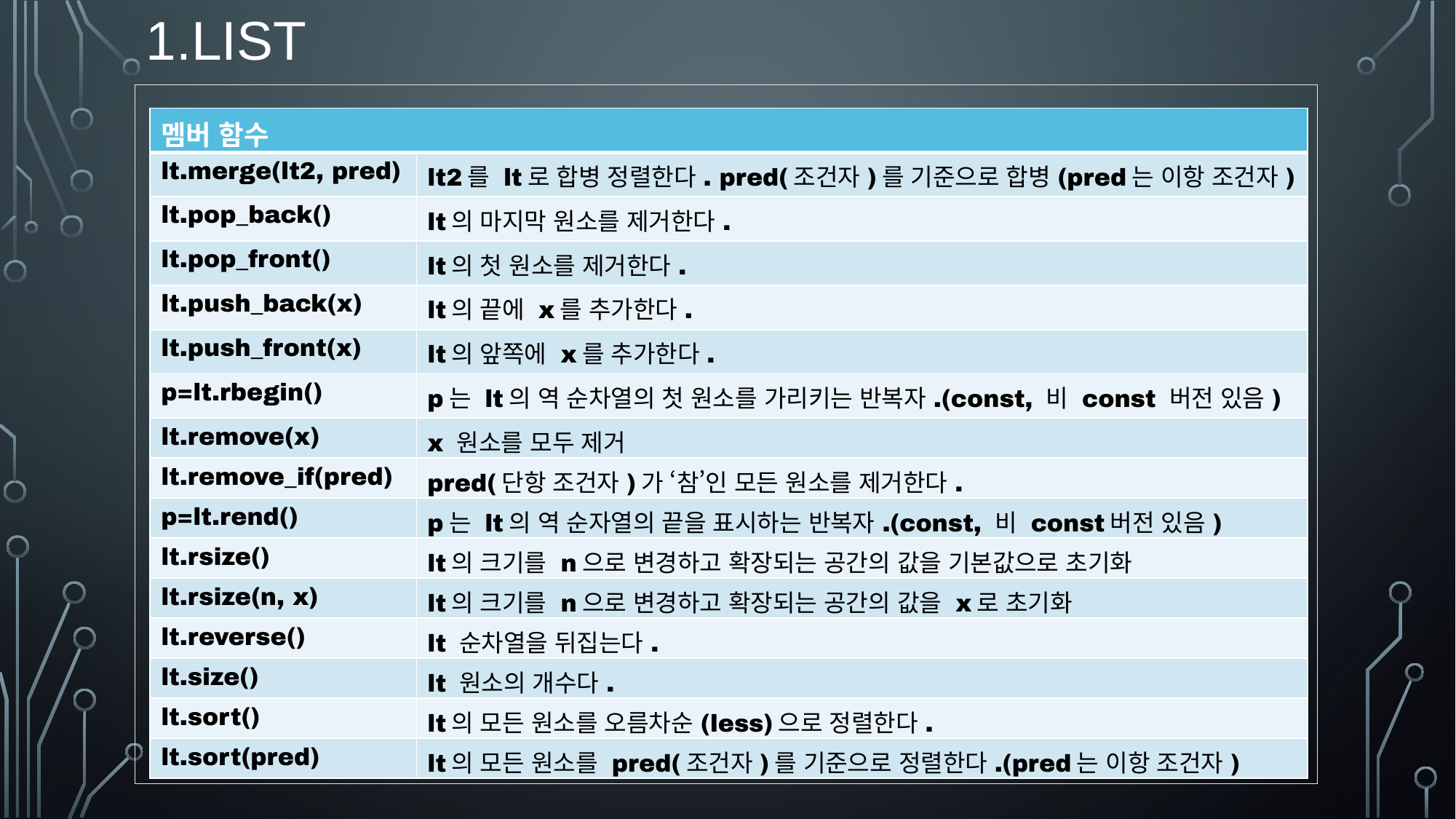

# 1.LIST

| 멤버 함수 |  |
| --- | --- |
| lt.merge(lt2, pred) | lt2를 lt로 합병 정렬한다. pred(조건자)를 기준으로 합병(pred는 이항 조건자) |
| lt.pop\_back() | lt의 마지막 원소를 제거한다. |
| lt.pop\_front() | lt의 첫 원소를 제거한다. |
| lt.push\_back(x) | lt의 끝에 x를 추가한다. |
| lt.push\_front(x) | lt의 앞쪽에 x를 추가한다. |
| p=lt.rbegin() | p는 lt의 역 순차열의 첫 원소를 가리키는 반복자.(const, 비 const 버전 있음) |
| lt.remove(x) | x 원소를 모두 제거 |
| lt.remove\_if(pred) | pred(단항 조건자)가 ‘참’인 모든 원소를 제거한다. |
| p=lt.rend() | p는 lt의 역 순자열의 끝을 표시하는 반복자.(const, 비 const버전 있음) |
| lt.rsize() | lt의 크기를 n으로 변경하고 확장되는 공간의 값을 기본값으로 초기화 |
| lt.rsize(n, x) | lt의 크기를 n으로 변경하고 확장되는 공간의 값을 x로 초기화 |
| lt.reverse() | lt 순차열을 뒤집는다. |
| lt.size() | lt 원소의 개수다. |
| lt.sort() | lt의 모든 원소를 오름차순(less)으로 정렬한다. |
| lt.sort(pred) | lt의 모든 원소를 pred(조건자)를 기준으로 정렬한다.(pred는 이항 조건자) |